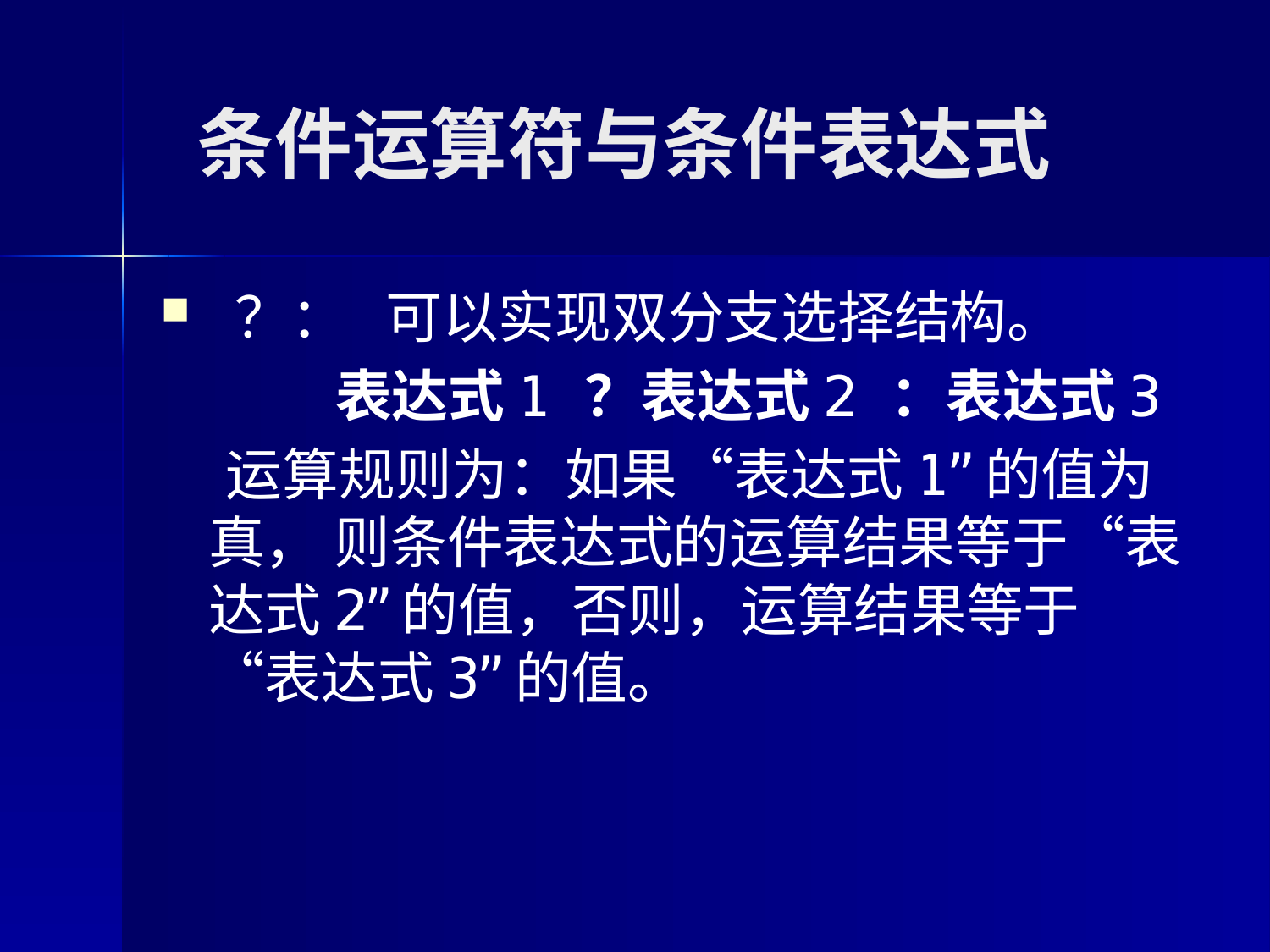

# 条件运算符与条件表达式
 ？：   可以实现双分支选择结构。
     	表达式1 ？表达式2 ：表达式3
    运算规则为：如果“表达式1”的值为真， 则条件表达式的运算结果等于“表达式2”的值，否则，运算结果等于“表达式3”的值。